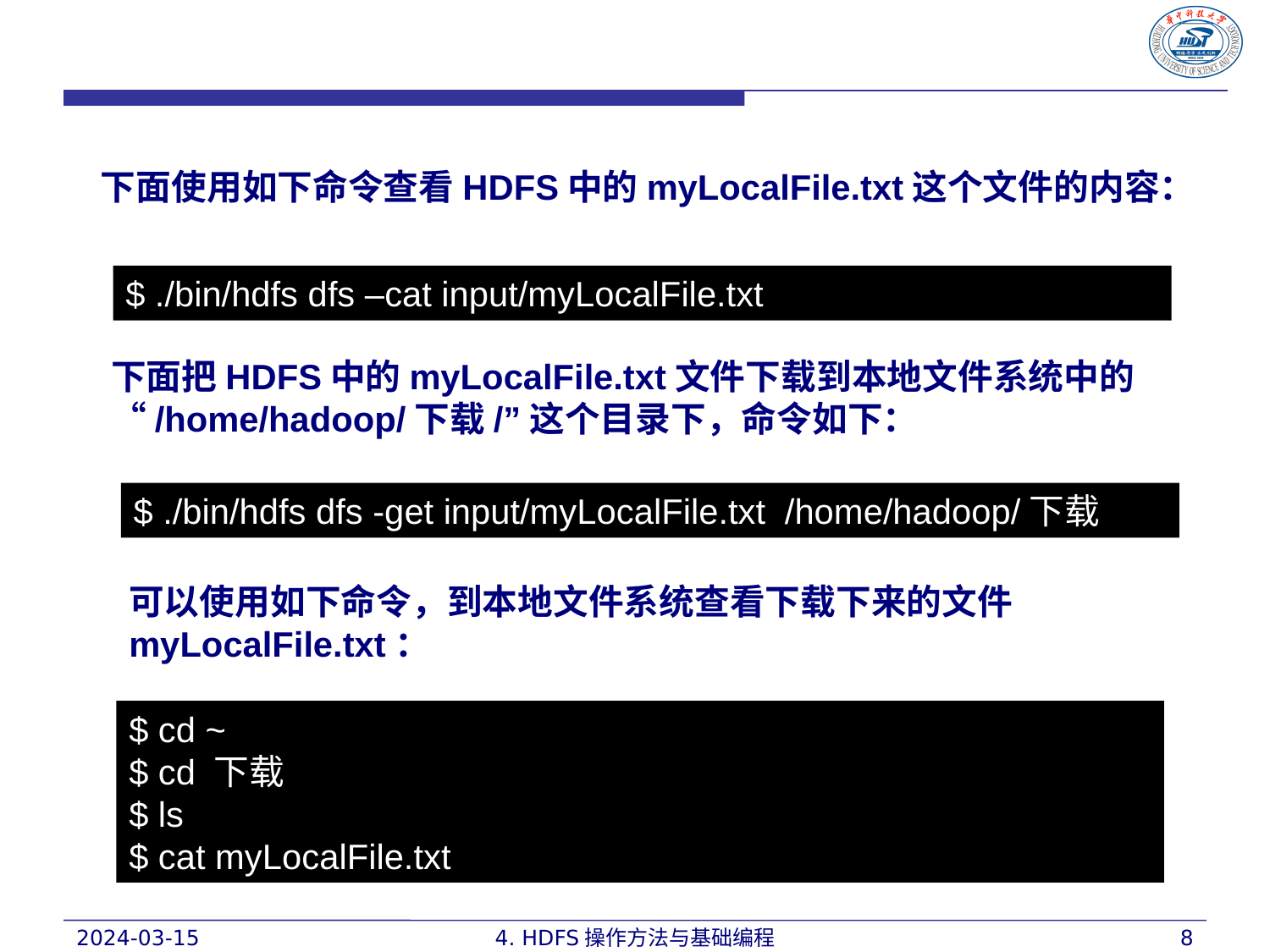

下面使用如下命令查看HDFS中的myLocalFile.txt这个文件的内容：
$ ./bin/hdfs dfs –cat input/myLocalFile.txt
下面把HDFS中的myLocalFile.txt文件下载到本地文件系统中的“/home/hadoop/下载/”这个目录下，命令如下：
$ ./bin/hdfs dfs -get input/myLocalFile.txt  /home/hadoop/下载
可以使用如下命令，到本地文件系统查看下载下来的文件myLocalFile.txt：
$ cd ~
$ cd 下载
$ ls
$ cat myLocalFile.txt
2024-03-15
4. HDFS操作方法与基础编程
8